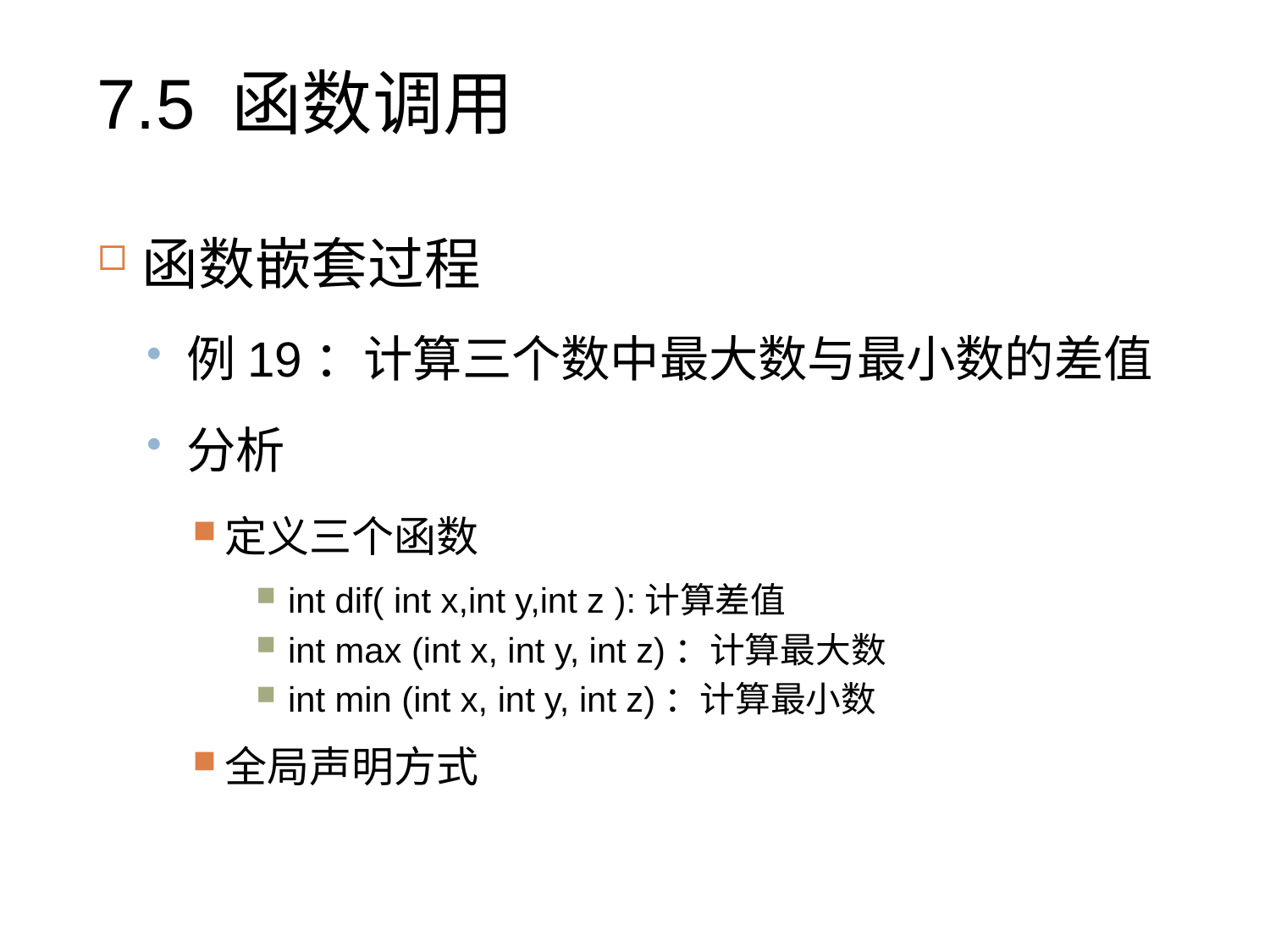

# 7.5 函数调用
函数嵌套过程
例19：计算三个数中最大数与最小数的差值
分析
定义三个函数
int dif( int x,int y,int z ):计算差值
int max (int x, int y, int z)：计算最大数
int min (int x, int y, int z)：计算最小数
全局声明方式